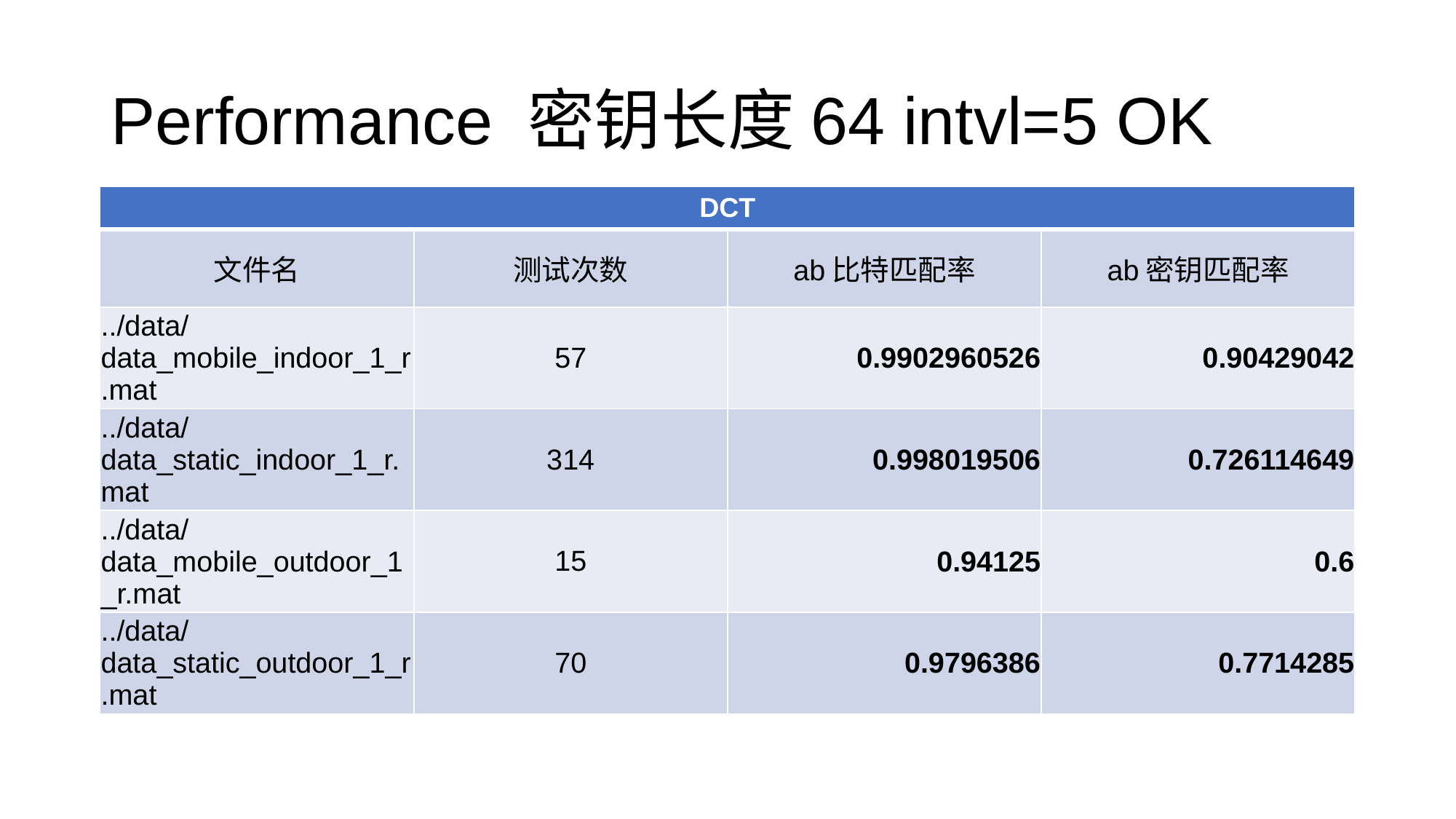

# Performance 密钥长度64 intvl=5 OK
| DCT |  |  |  |
| --- | --- | --- | --- |
| 文件名 | 测试次数 | ab比特匹配率 | ab密钥匹配率 |
| ../data/data\_mobile\_indoor\_1\_r.mat | 57 | 0.9902960526 | 0.90429042 |
| ../data/data\_static\_indoor\_1\_r.mat | 314 | 0.998019506 | 0.726114649 |
| ../data/data\_mobile\_outdoor\_1\_r.mat | 15 | 0.94125 | 0.6 |
| ../data/data\_static\_outdoor\_1\_r.mat | 70 | 0.9796386 | 0.7714285 |